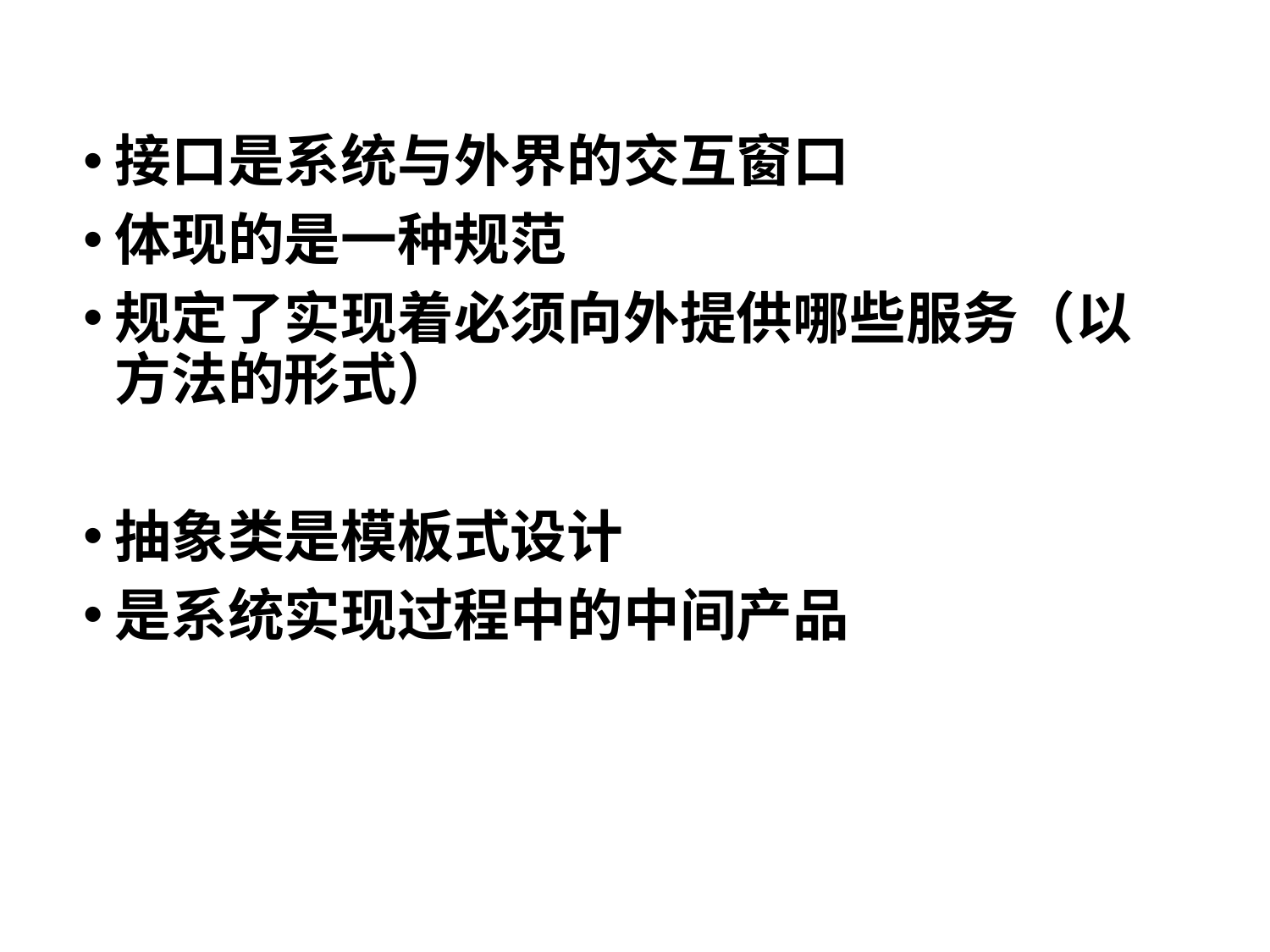

接口是系统与外界的交互窗口
体现的是一种规范
规定了实现着必须向外提供哪些服务（以方法的形式）

抽象类是模板式设计
是系统实现过程中的中间产品